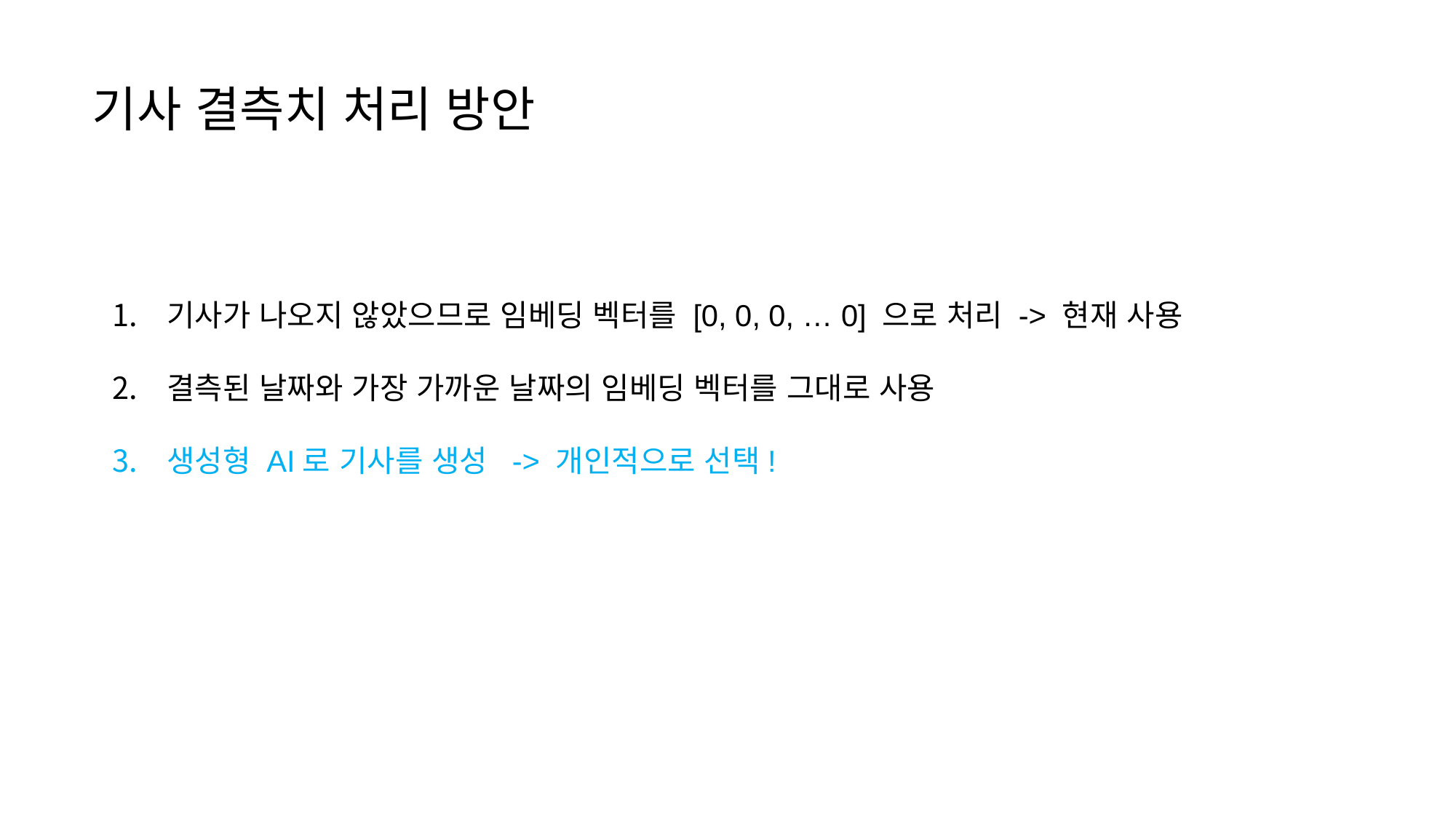

기사 결측치 처리 방안
기사가 나오지 않았으므로 임베딩 벡터를 [0, 0, 0, … 0] 으로 처리 -> 현재 사용

결측된 날짜와 가장 가까운 날짜의 임베딩 벡터를 그대로 사용

생성형 AI로 기사를 생성  -> 개인적으로 선택!